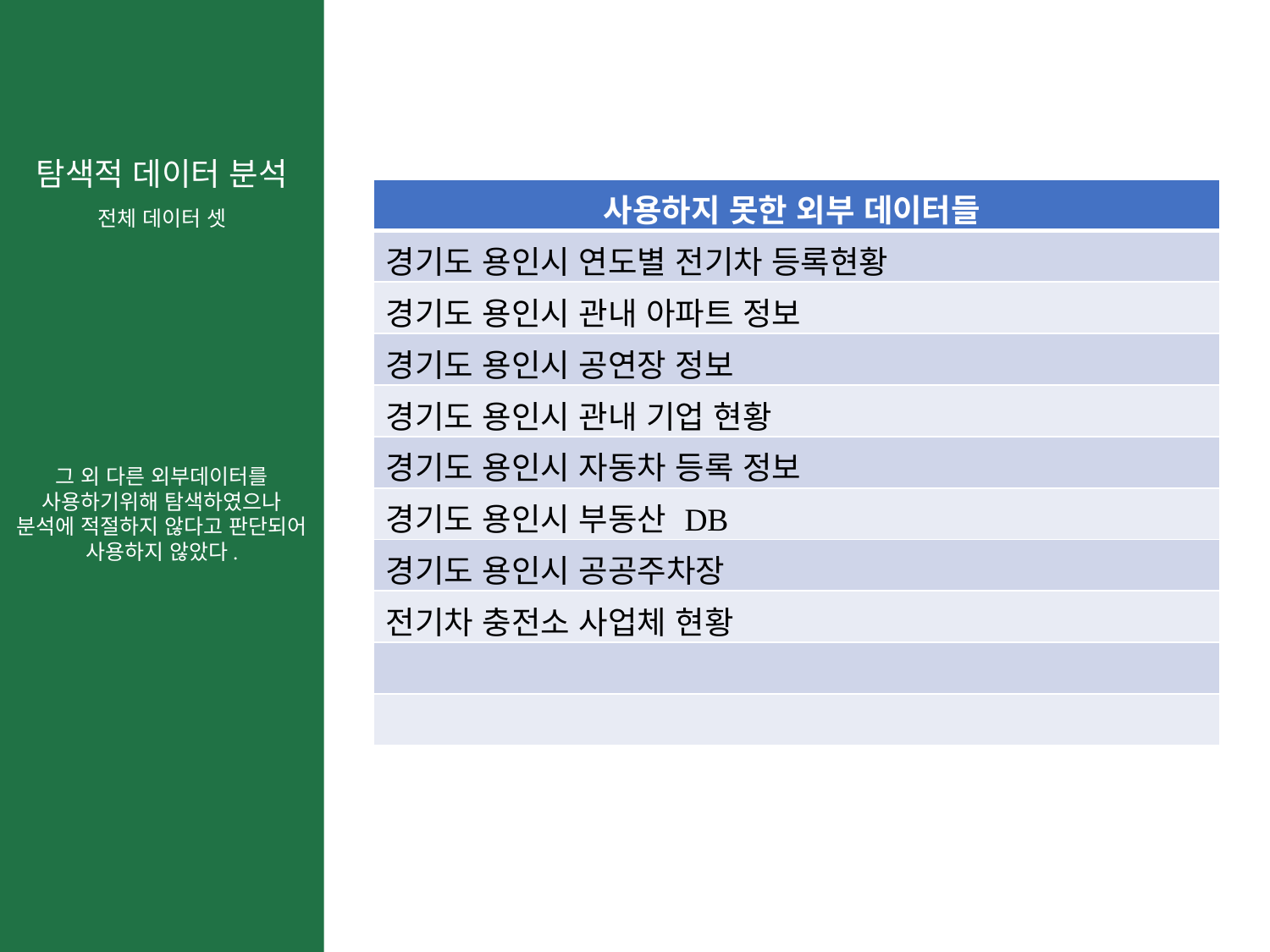

| 사용하지 못한 외부 데이터들 |
| --- |
| 경기도 용인시 연도별 전기차 등록현황 |
| 경기도 용인시 관내 아파트 정보 |
| 경기도 용인시 공연장 정보 |
| 경기도 용인시 관내 기업 현황 |
| 경기도 용인시 자동차 등록 정보 |
| 경기도 용인시 부동산 DB |
| 경기도 용인시 공공주차장 |
| 전기차 충전소 사업체 현황 |
|  |
|  |
전체 데이터 셋
그 외 다른 외부데이터를 사용하기위해 탐색하였으나 분석에 적절하지 않다고 판단되어 사용하지 않았다.